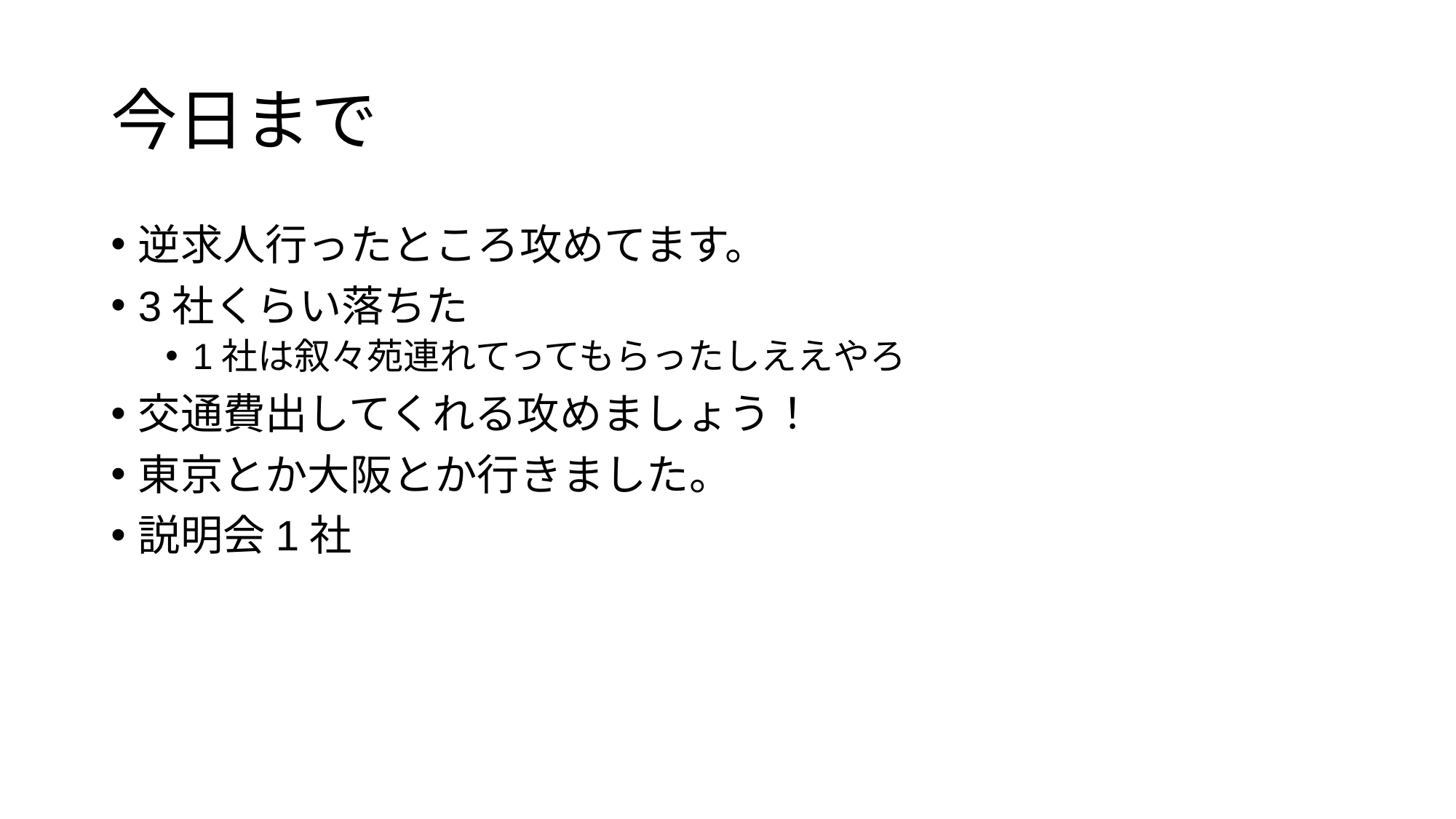

# 今日まで
逆求人行ったところ攻めてます。
3社くらい落ちた
1社は叙々苑連れてってもらったしええやろ
交通費出してくれる攻めましょう！
東京とか大阪とか行きました。
説明会1社